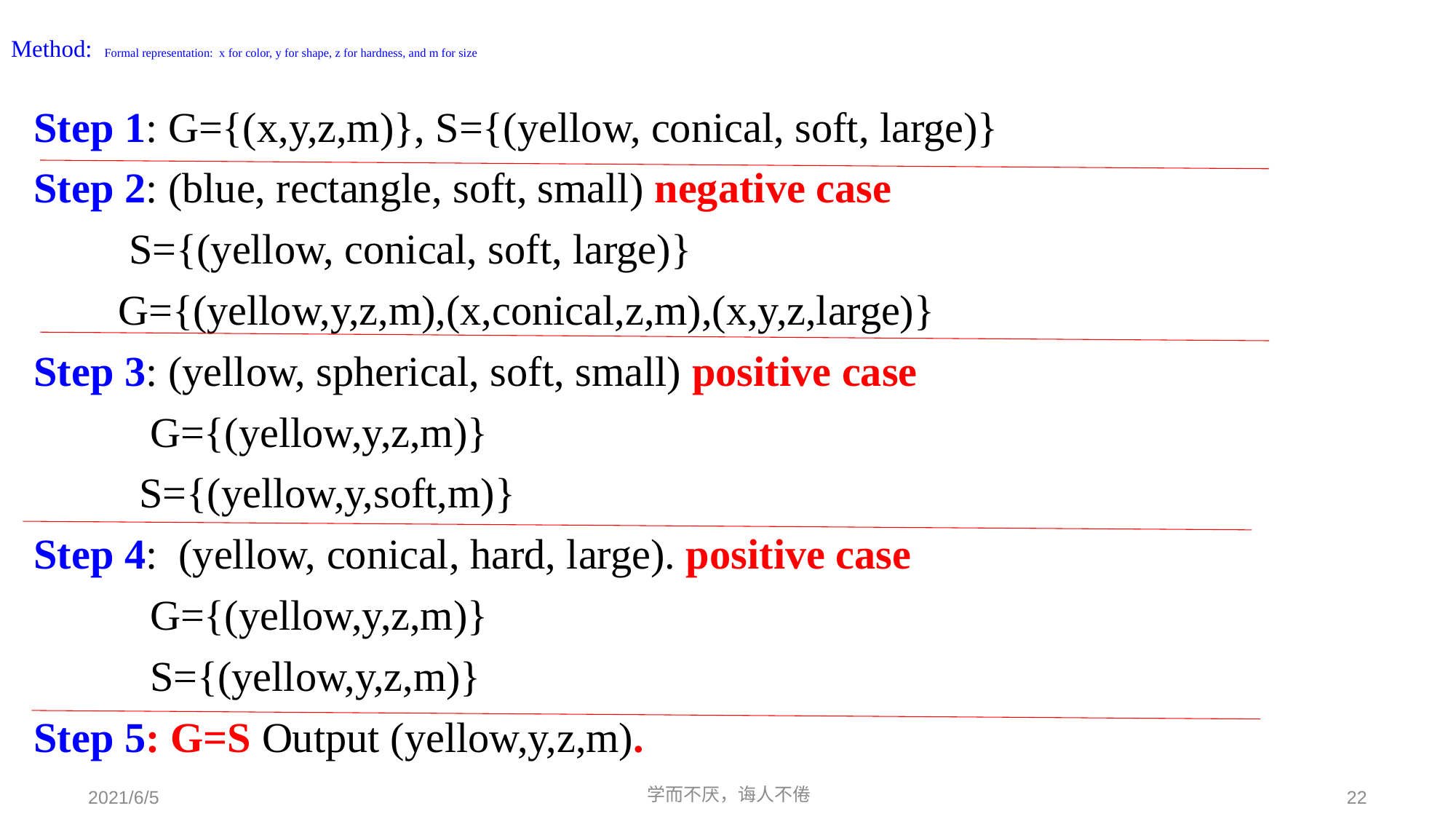

# Method:  Formal representation:  x for color, y for shape, z for hardness, and m for size
Step 1: G={(x,y,z,m)}, S={(yellow, conical, soft, large)}
Step 2: (blue, rectangle, soft, small) negative case
         S={(yellow, conical, soft, large)}
        G={(yellow,y,z,m),(x,conical,z,m),(x,y,z,large)}
Step 3: (yellow, spherical, soft, small) positive case
           G={(yellow,y,z,m)}
          S={(yellow,y,soft,m)}
Step 4:  (yellow, conical, hard, large). positive case
           G={(yellow,y,z,m)}
           S={(yellow,y,z,m)}
Step 5: G=S Output (yellow,y,z,m).

学而不厌，诲人不倦
22
2021/6/5